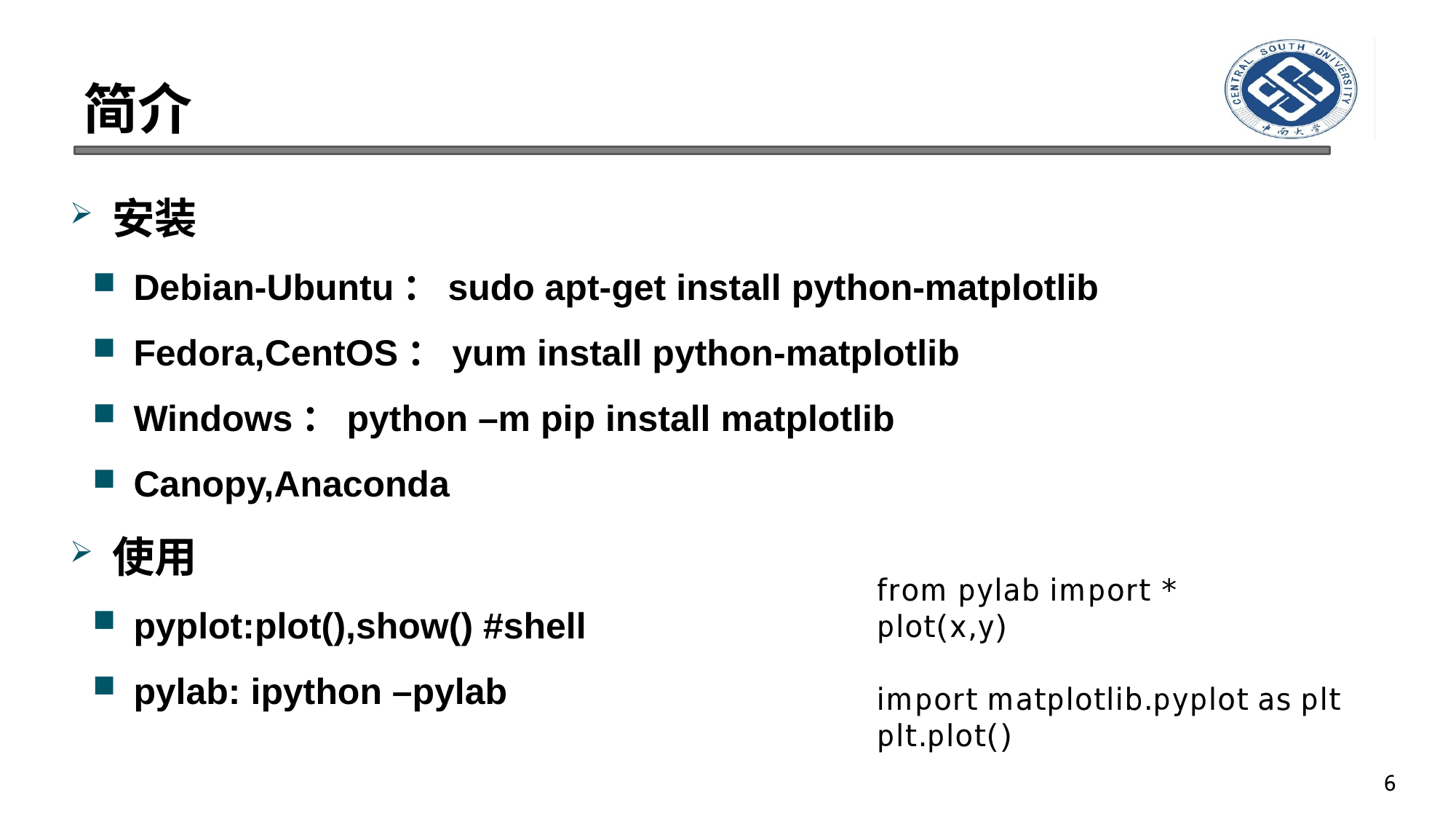

# 简介
安装
Debian-Ubuntu：sudo apt-get install python-matplotlib
Fedora,CentOS：yum install python-matplotlib
Windows：python –m pip install matplotlib
Canopy,Anaconda
使用
pyplot:plot(),show() #shell
pylab: ipython –pylab

from pylab import *
plot(x,y)

import matplotlib.pyplot as plt
plt.plot()
6